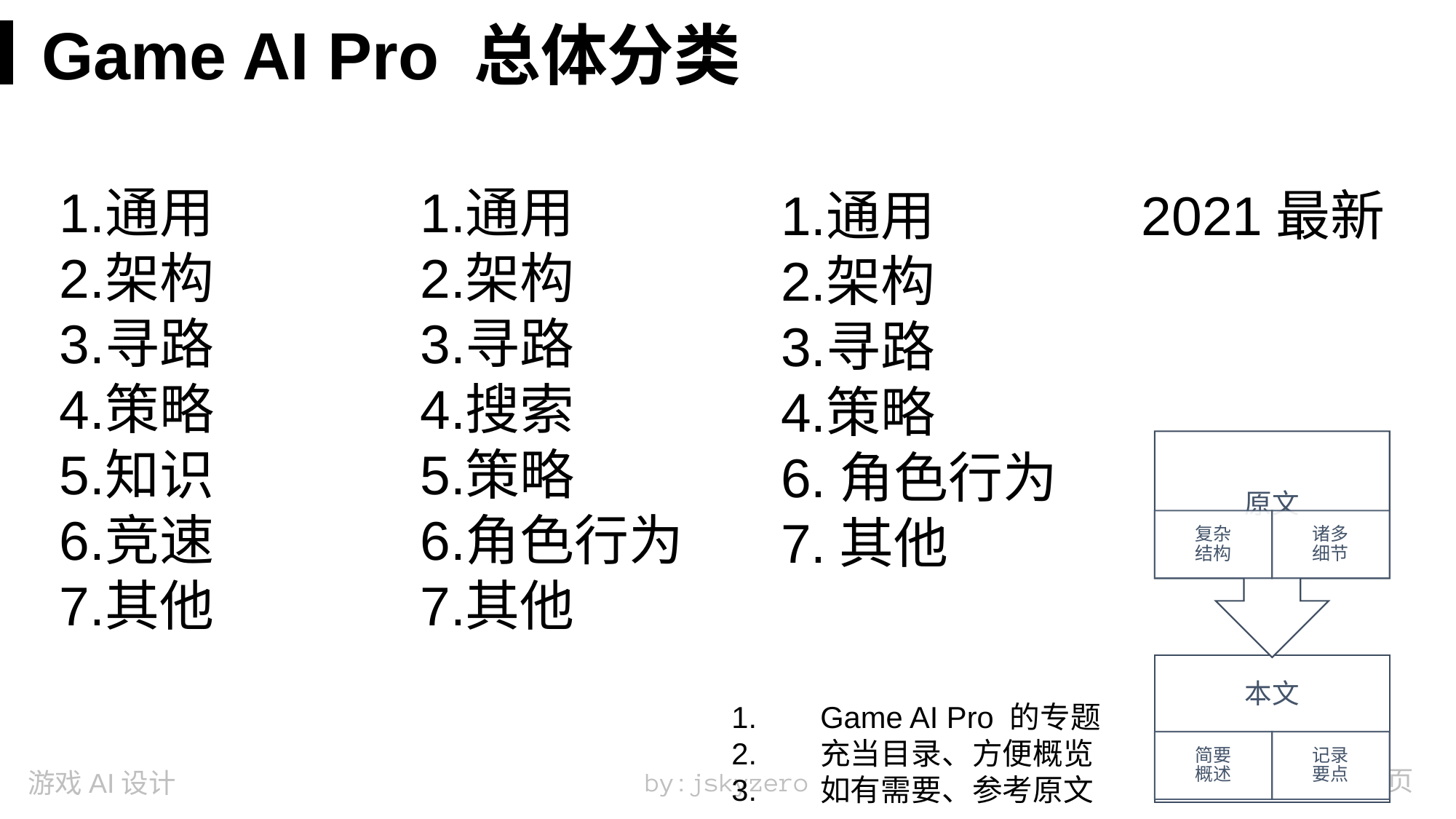

Game AI Pro 总体分类
通用
架构
寻路
策略
知识
竞速
其他
通用
架构
寻路
搜索
策略
角色行为
其他
通用
架构
寻路
策略
6.角色行为7.其他
2021最新
本文
简要
概述
记录
要点
原文
复杂
结构
诸多
细节
Game AI Pro 的专题
充当目录、方便概览
如有需要、参考原文